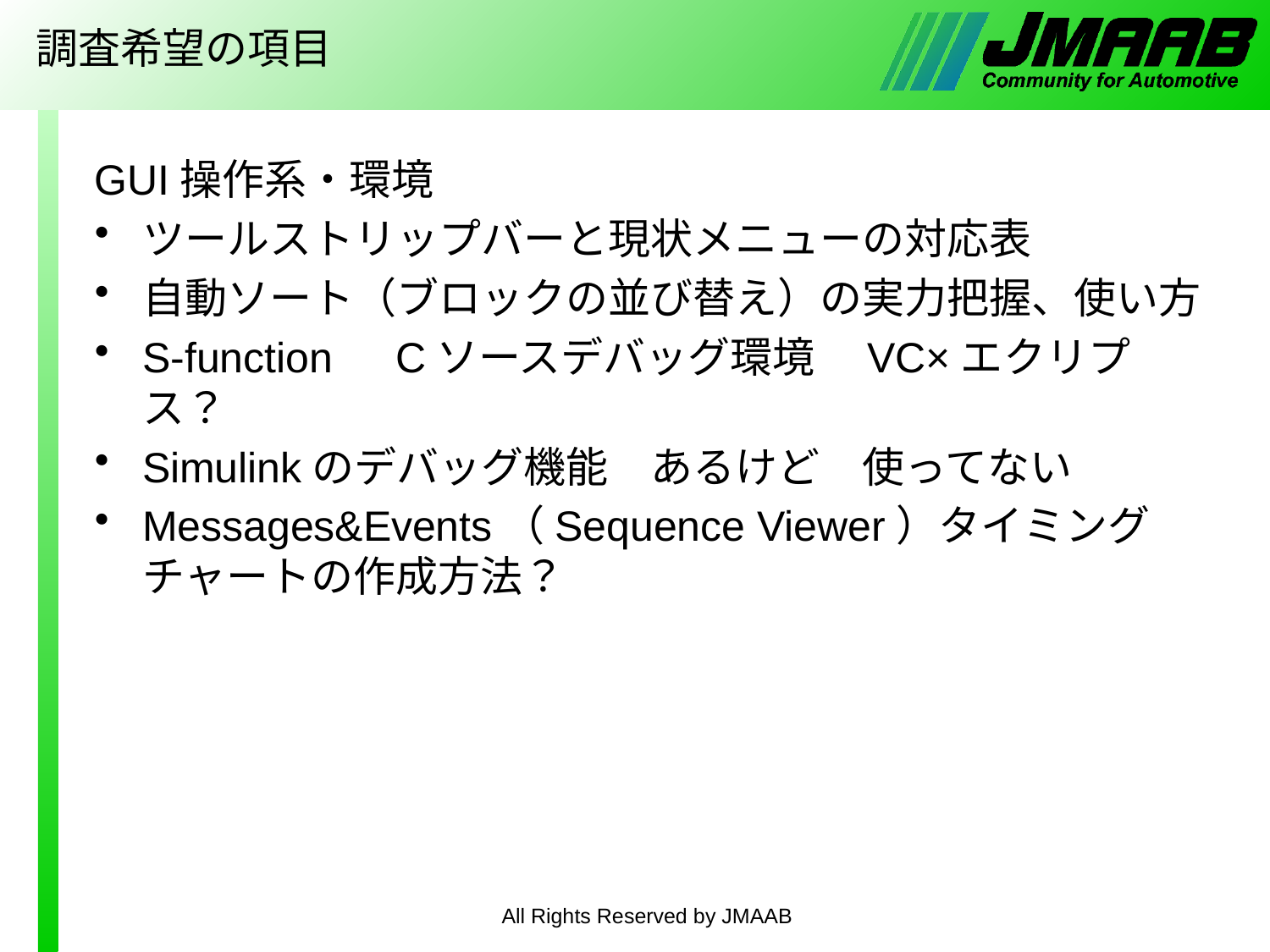

# 調査希望の項目
GUI操作系・環境
ツールストリップバーと現状メニューの対応表
自動ソート（ブロックの並び替え）の実力把握、使い方
S-function　Cソースデバッグ環境　VC×エクリプス？
Simulinkのデバッグ機能　あるけど　使ってない
Messages&Events（Sequence Viewer）タイミングチャートの作成方法？